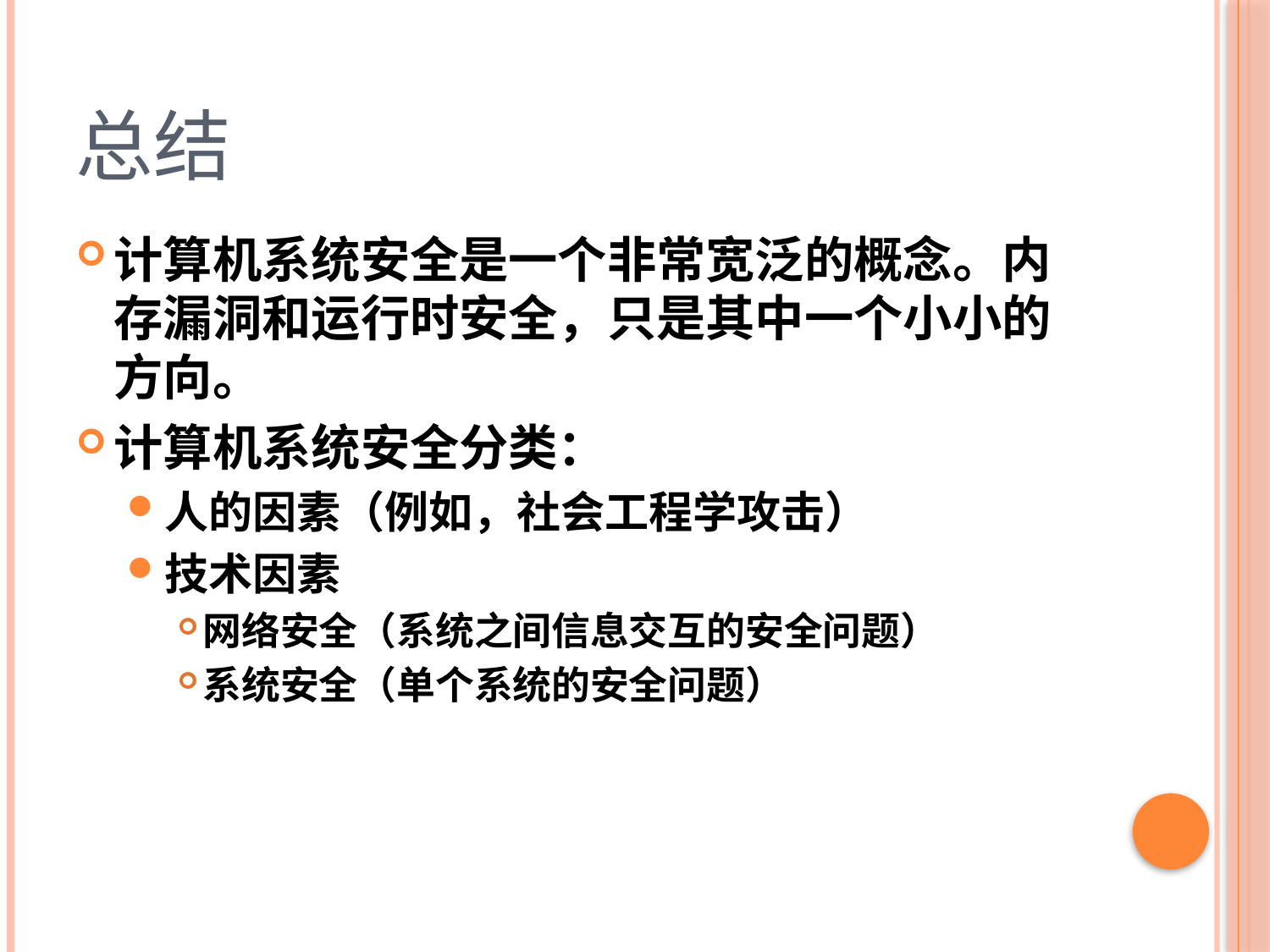

# 总结
计算机系统安全是一个非常宽泛的概念。内存漏洞和运行时安全，只是其中一个小小的方向。
计算机系统安全分类：
人的因素（例如，社会工程学攻击）
技术因素
网络安全（系统之间信息交互的安全问题）
系统安全（单个系统的安全问题）